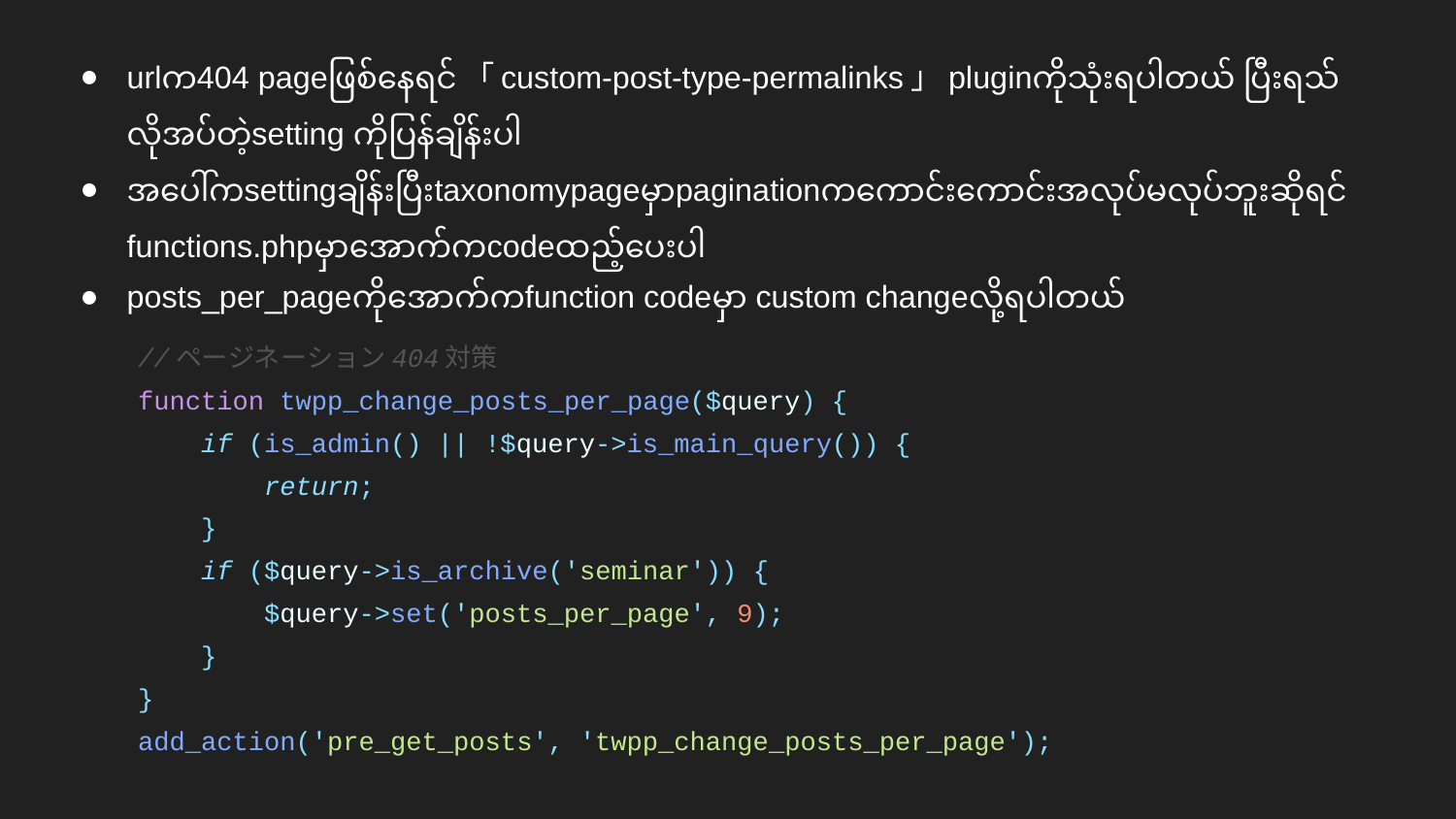

urlက404 pageဖြစ်နေရင်「custom-post-type-permalinks」pluginကိုသုံးရပါတယ် ပြီးရသ်လိုအပ်တဲ့setting ကိုပြန်ချိန်းပါ
အပေါ်ကsettingချိန်းပြီးtaxonomypageမှာpaginationကကောင်းကောင်းအလုပ်မလုပ်ဘူးဆိုရင် functions.phpမှာအောက်ကcodeထည့်ပေးပါ
posts_per_pageကိုအောက်ကfunction codeမှာ custom changeလို့ရပါတယ်
//ページネーション404対策
function twpp_change_posts_per_page($query) {
    if (is_admin() || !$query->is_main_query()) {
        return;
    }
    if ($query->is_archive('seminar')) {
        $query->set('posts_per_page', 9);
    }
}
add_action('pre_get_posts', 'twpp_change_posts_per_page');